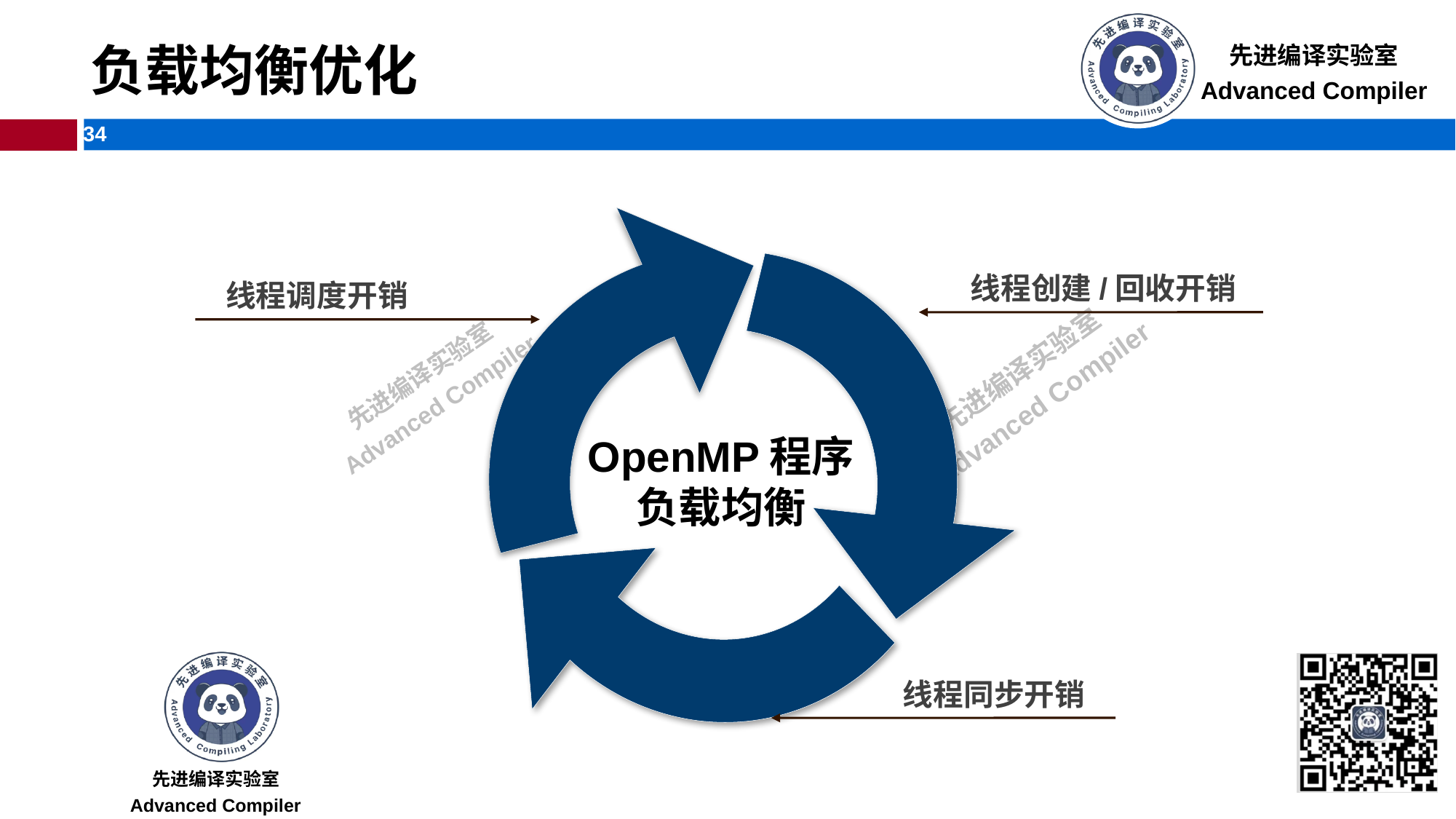

# 负载均衡优化

线程创建/回收开销

线程调度开销

OpenMP程序
负载均衡
线程同步开销